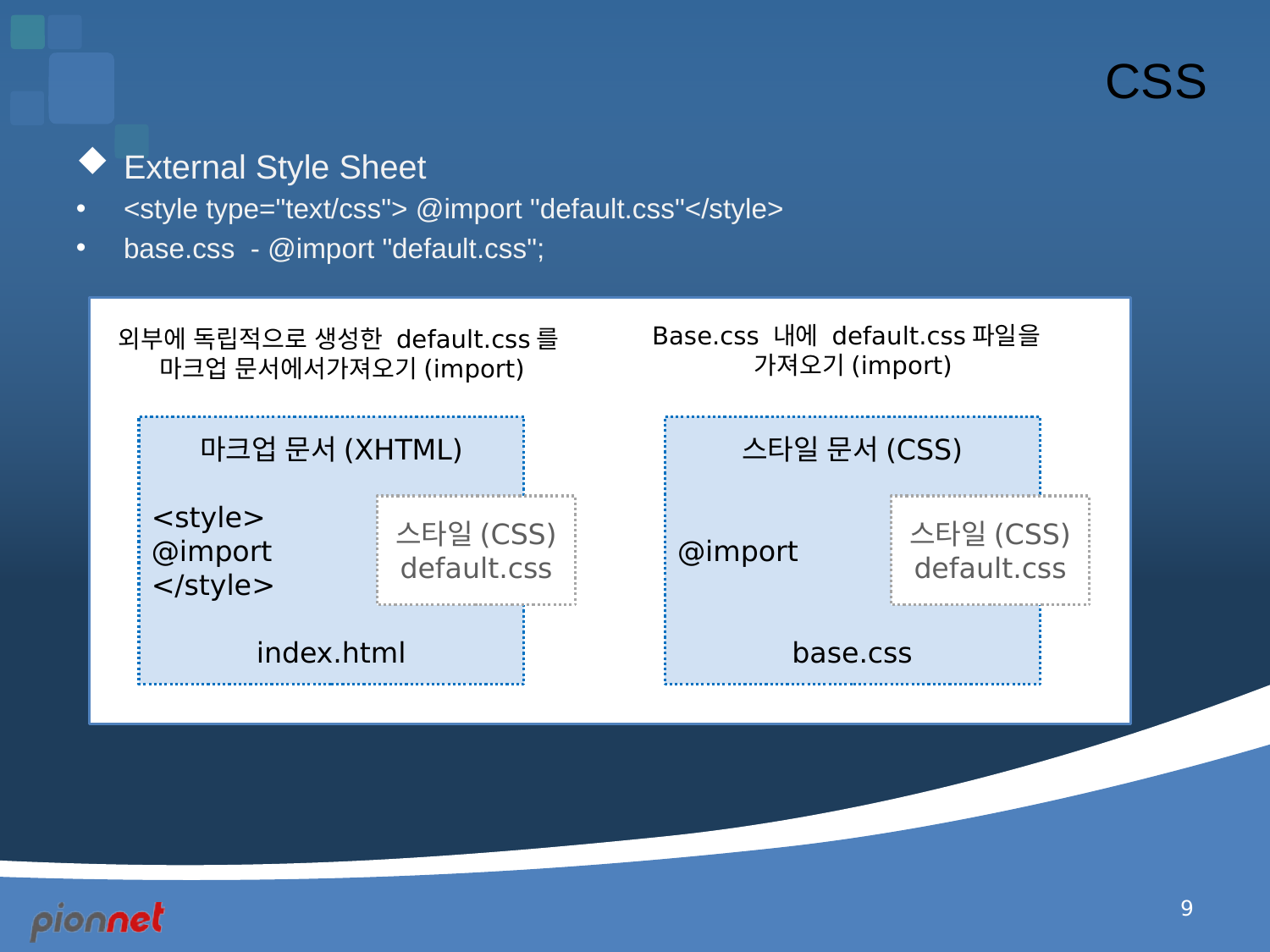

# CSS
External Style Sheet
<style type="text/css"> @import "default.css"</style>
base.css  - @import "default.css";

Base.css 내에 default.css파일을
가져오기(import)
외부에 독립적으로 생성한 default.css를
마크업 문서에서가져오기(import)
마크업 문서(XHTML)

<style>
@import
</style>

index.html
스타일(CSS)
default.css
스타일 문서(CSS)

@import

base.css
스타일(CSS)
default.css
9